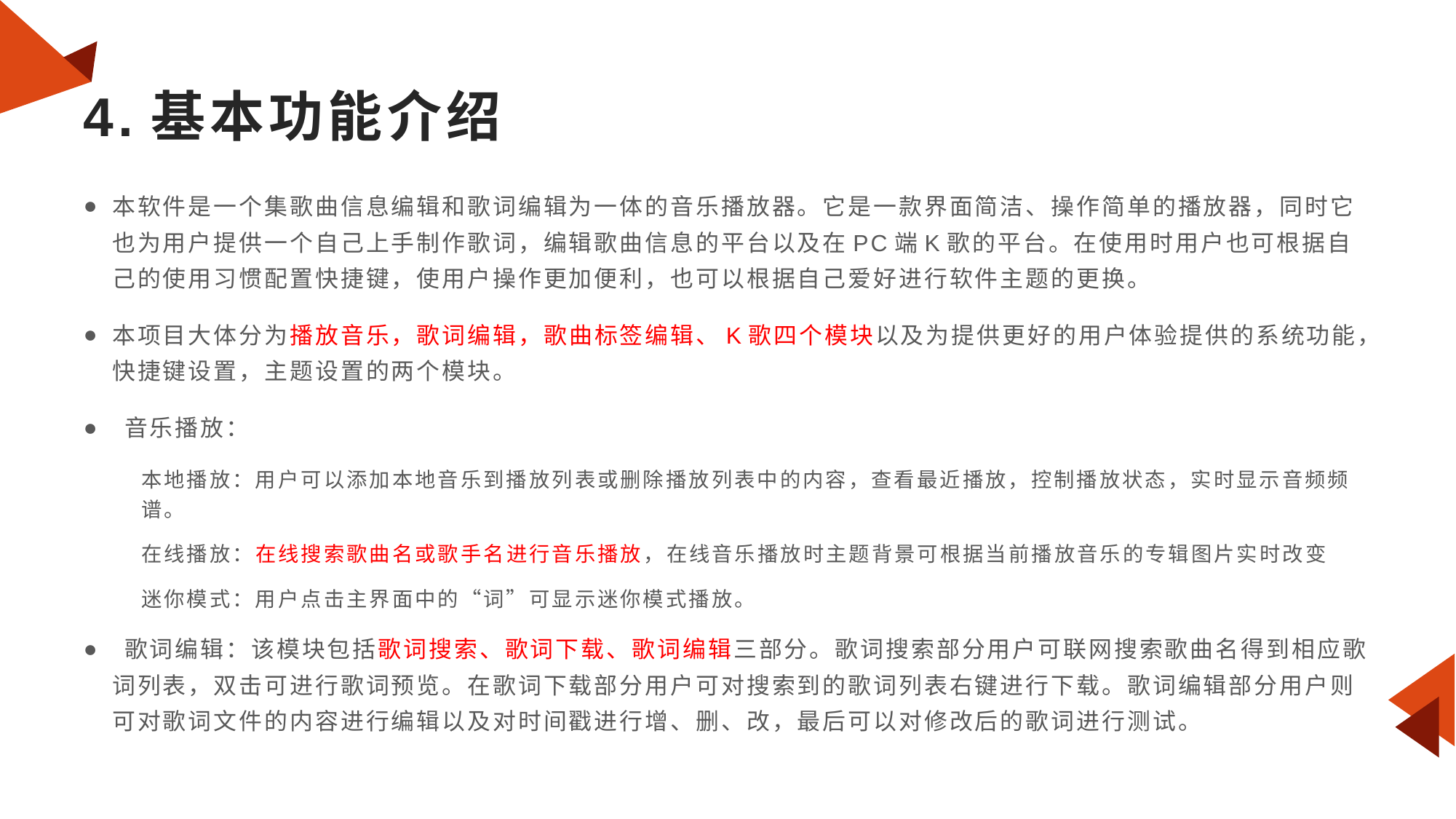

# 4.基本功能介绍
本软件是一个集歌曲信息编辑和歌词编辑为一体的音乐播放器。它是一款界面简洁、操作简单的播放器，同时它也为用户提供一个自己上手制作歌词，编辑歌曲信息的平台以及在PC端K歌的平台。在使用时用户也可根据自己的使用习惯配置快捷键，使用户操作更加便利，也可以根据自己爱好进行软件主题的更换。
本项目大体分为播放音乐，歌词编辑，歌曲标签编辑、K歌四个模块以及为提供更好的用户体验提供的系统功能，快捷键设置，主题设置的两个模块。
 音乐播放：
本地播放：用户可以添加本地音乐到播放列表或删除播放列表中的内容，查看最近播放，控制播放状态，实时显示音频频谱。
在线播放：在线搜索歌曲名或歌手名进行音乐播放，在线音乐播放时主题背景可根据当前播放音乐的专辑图片实时改变
迷你模式：用户点击主界面中的“词”可显示迷你模式播放。
 歌词编辑：该模块包括歌词搜索、歌词下载、歌词编辑三部分。歌词搜索部分用户可联网搜索歌曲名得到相应歌词列表，双击可进行歌词预览。在歌词下载部分用户可对搜索到的歌词列表右键进行下载。歌词编辑部分用户则可对歌词文件的内容进行编辑以及对时间戳进行增、删、改，最后可以对修改后的歌词进行测试。